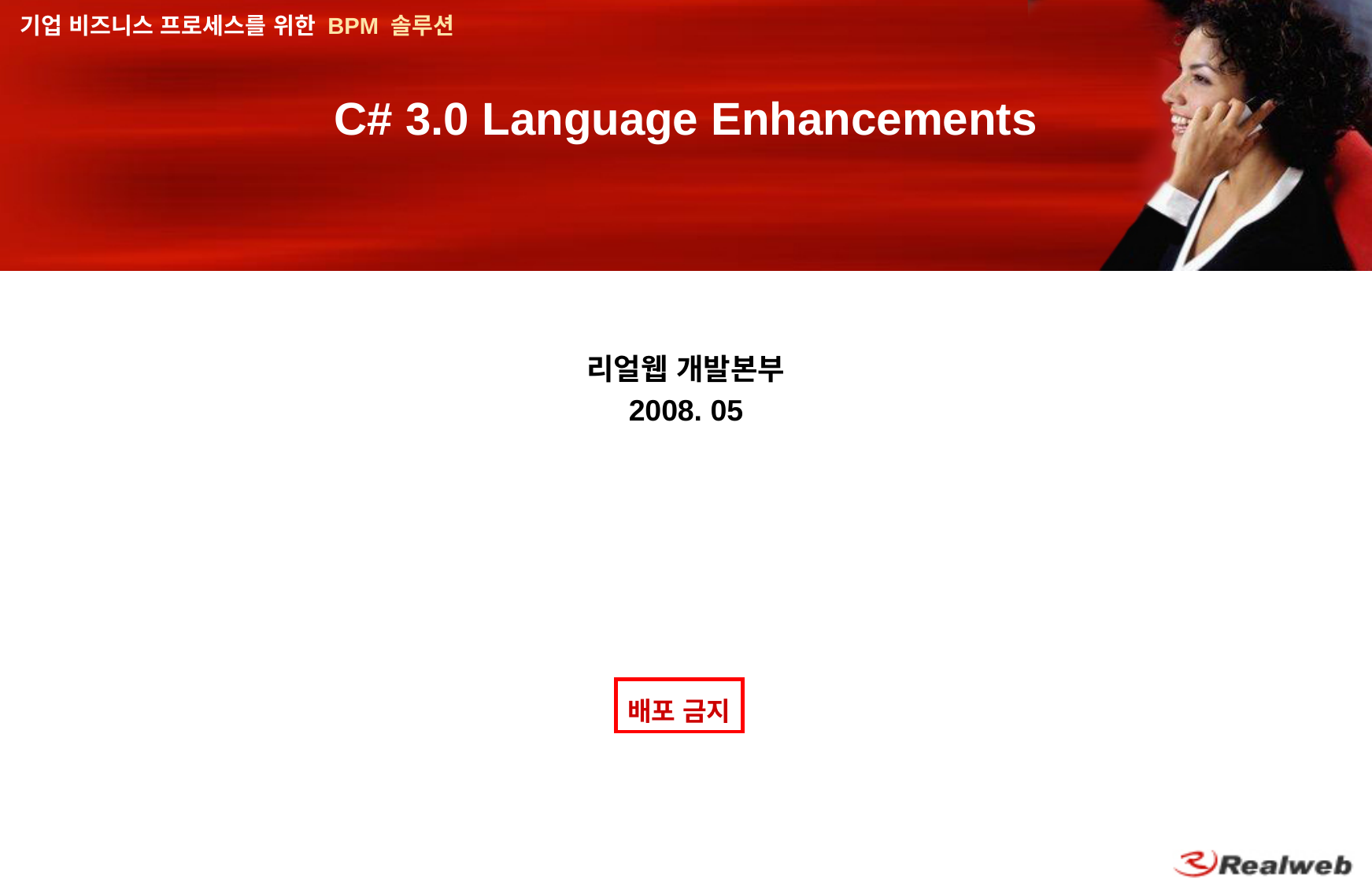

# C# 3.0 Language Enhancements
리얼웹 개발본부
2008. 05
배포 금지